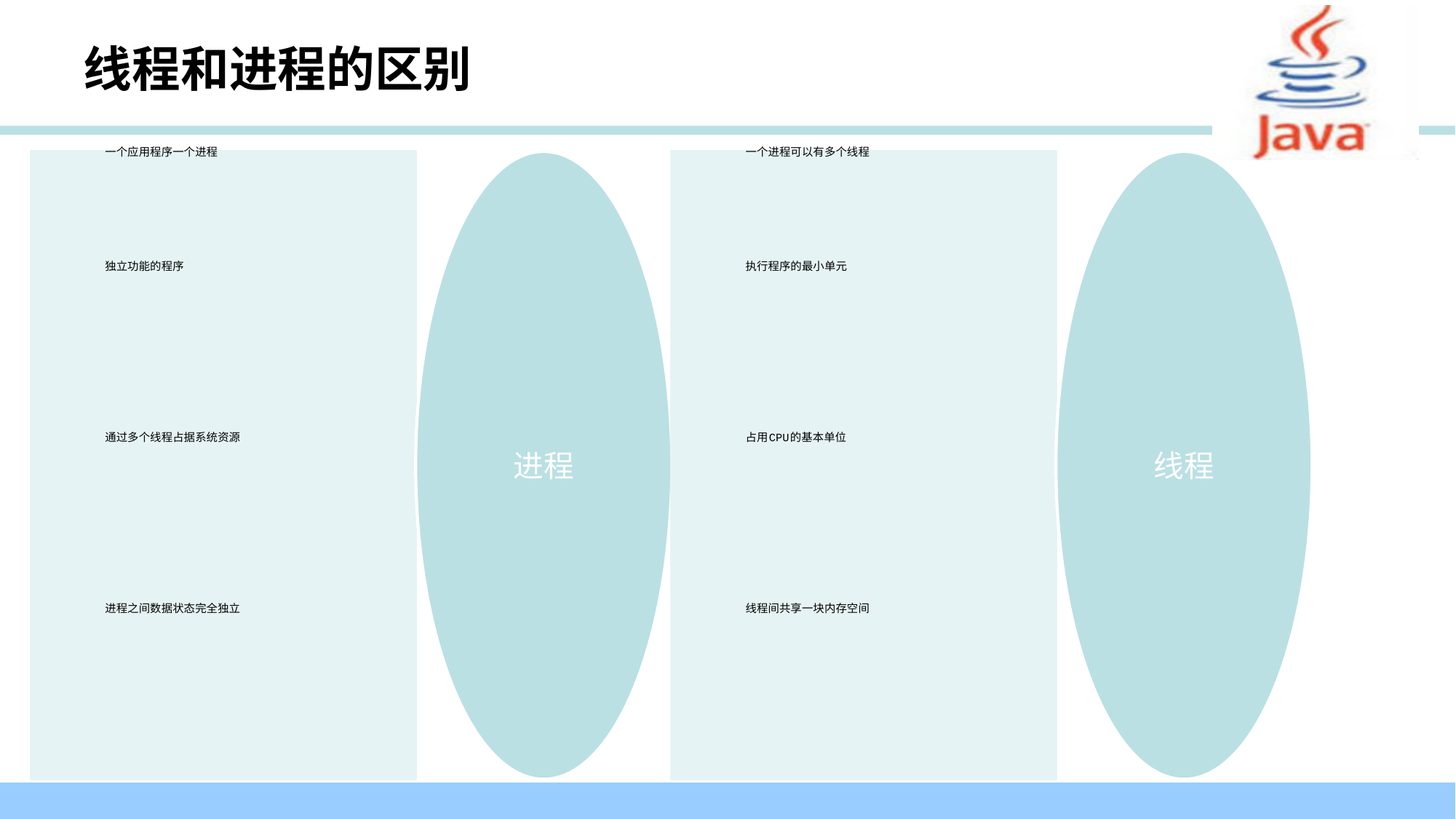

# 线程和进程的区别
进程
一个应用程序一个进程
独立功能的程序
线程
一个进程可以有多个线程
执行程序的最小单元
占用CPU的基本单位
通过多个线程占据系统资源
进程之间数据状态完全独立
线程间共享一块内存空间